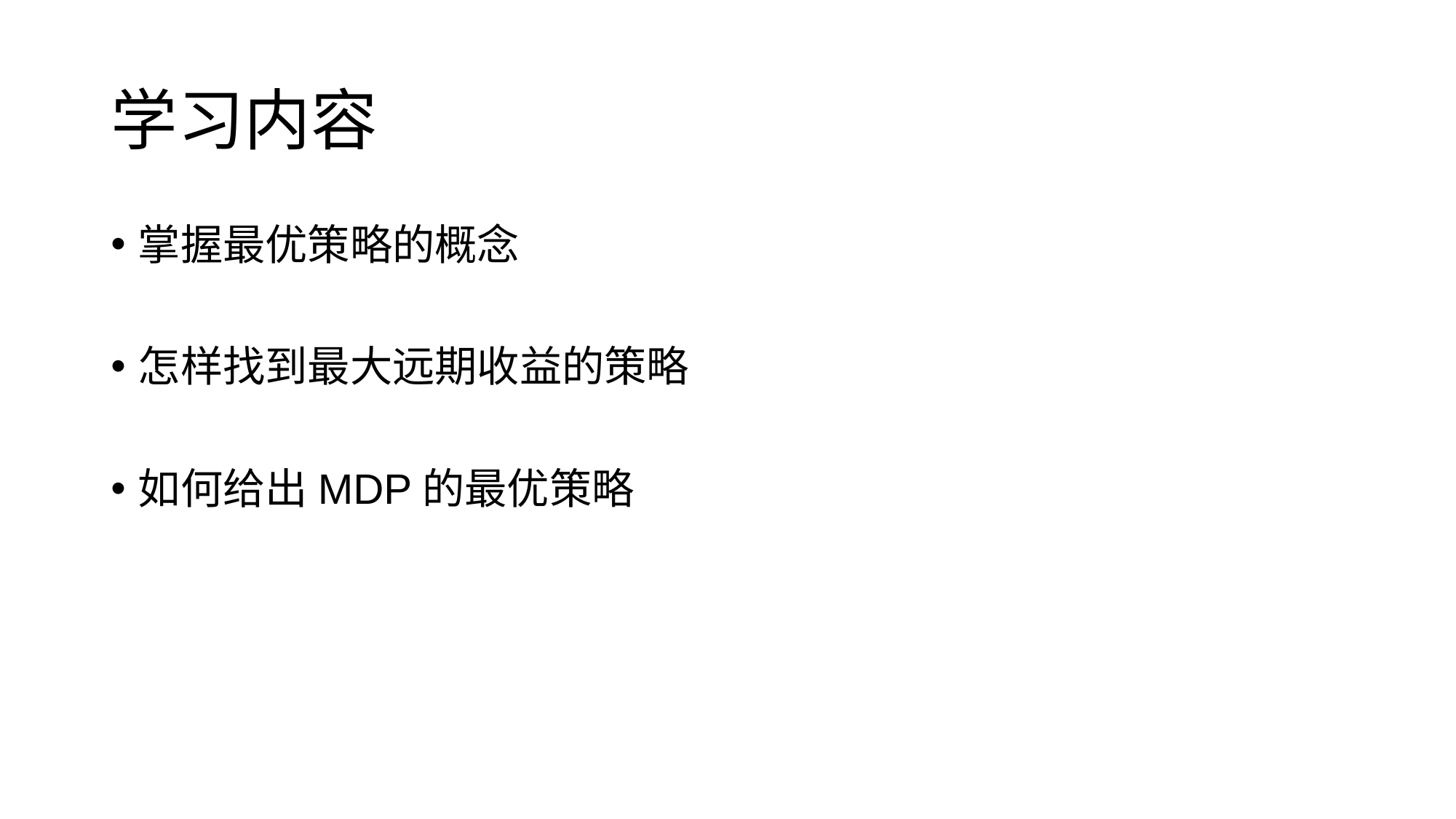

# 学习内容
掌握最优策略的概念

怎样找到最大远期收益的策略

如何给出MDP的最优策略